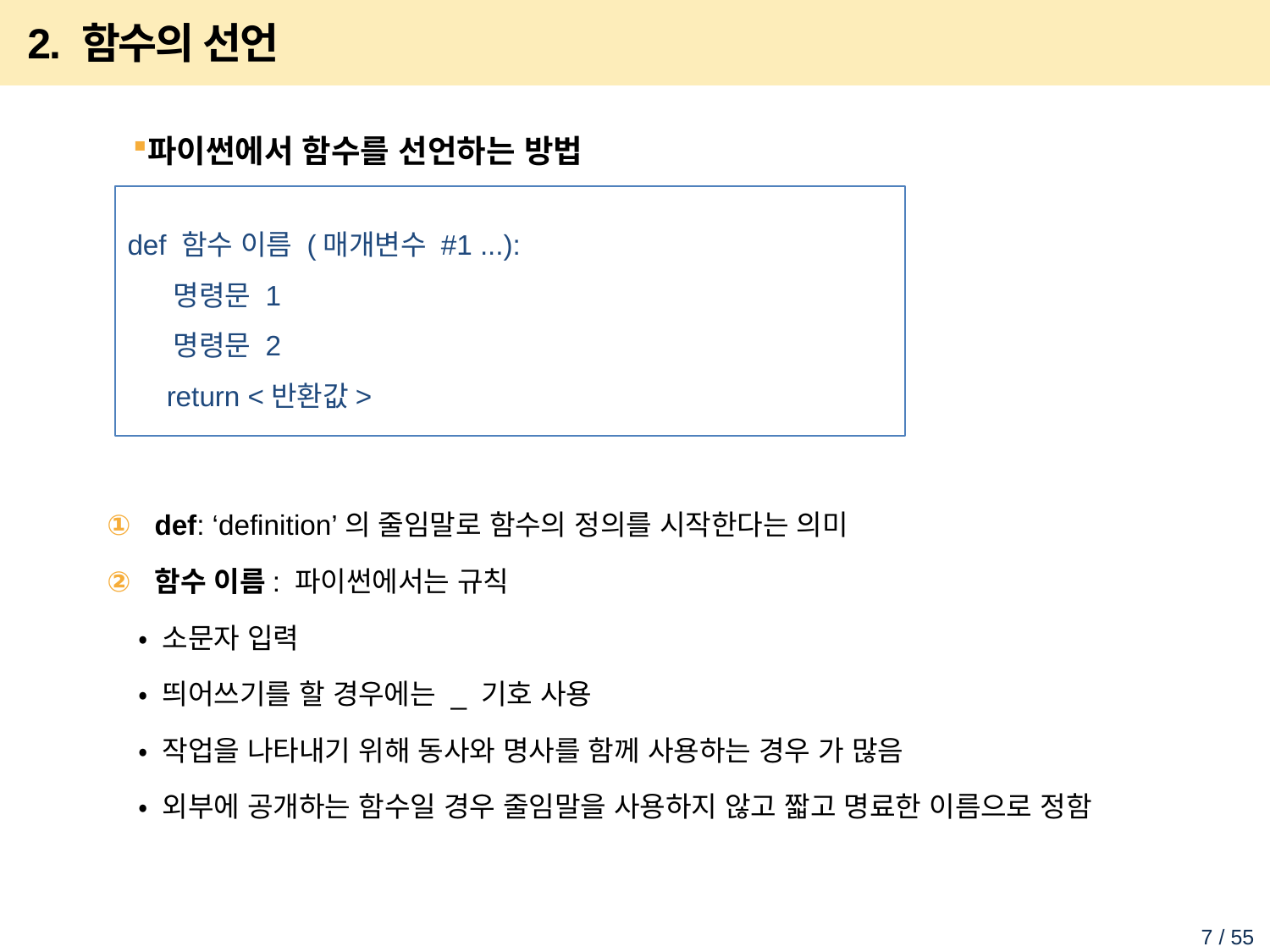

# 2. 함수의 선언
파이썬에서 함수를 선언하는 방법

def: ‘definition’의 줄임말로 함수의 정의를 시작한다는 의미
함수 이름: 파이썬에서는 규칙
    • 소문자 입력
    • 띄어쓰기를 할 경우에는 _ 기호 사용
    • 작업을 나타내기 위해 동사와 명사를 함께 사용하는 경우 가 많음
    • 외부에 공개하는 함수일 경우 줄임말을 사용하지 않고 짧고 명료한 이름으로 정함
def 함수 이름 (매개변수 #1 ...):
     명령문 1
     명령문 2
     return <반환값>